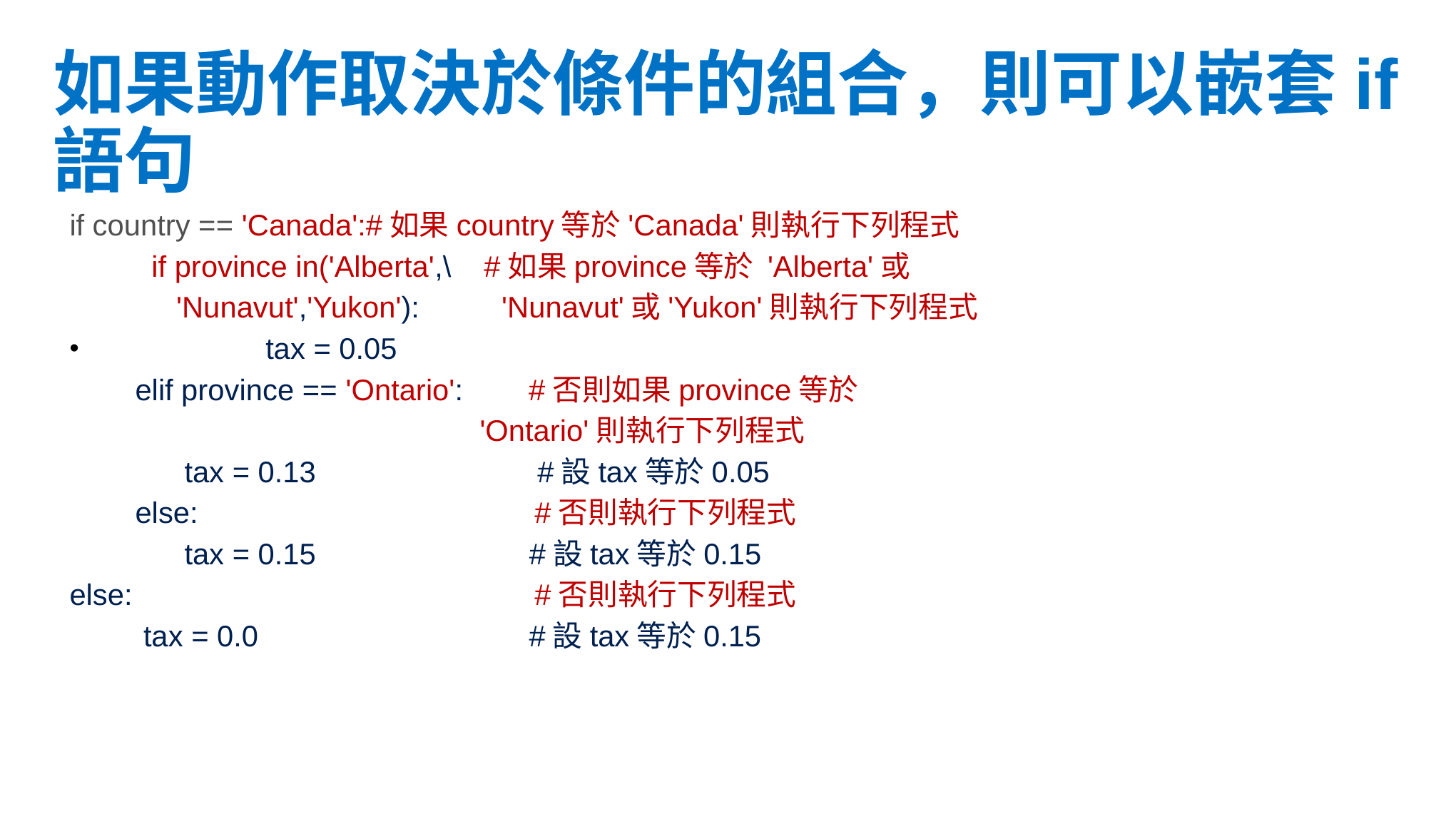

如果動作取決於條件的組合，則可以嵌套if語句

if country == 'Canada':#如果country等於'Canada'則執行下列程式
          if province in('Alberta',\    #如果province等於 'Alberta'或
             'Nunavut','Yukon'):          'Nunavut'或'Yukon'則執行下列程式
		tax = 0.05
        elif province == 'Ontario':        #否則如果province等於
                                                  'Ontario'則執行下列程式
              tax = 0.13                           #設tax等於0.05
        else:                                         #否則執行下列程式
              tax = 0.15                          #設tax等於0.15
else:                                                 #否則執行下列程式
         tax = 0.0                                 #設tax等於0.15